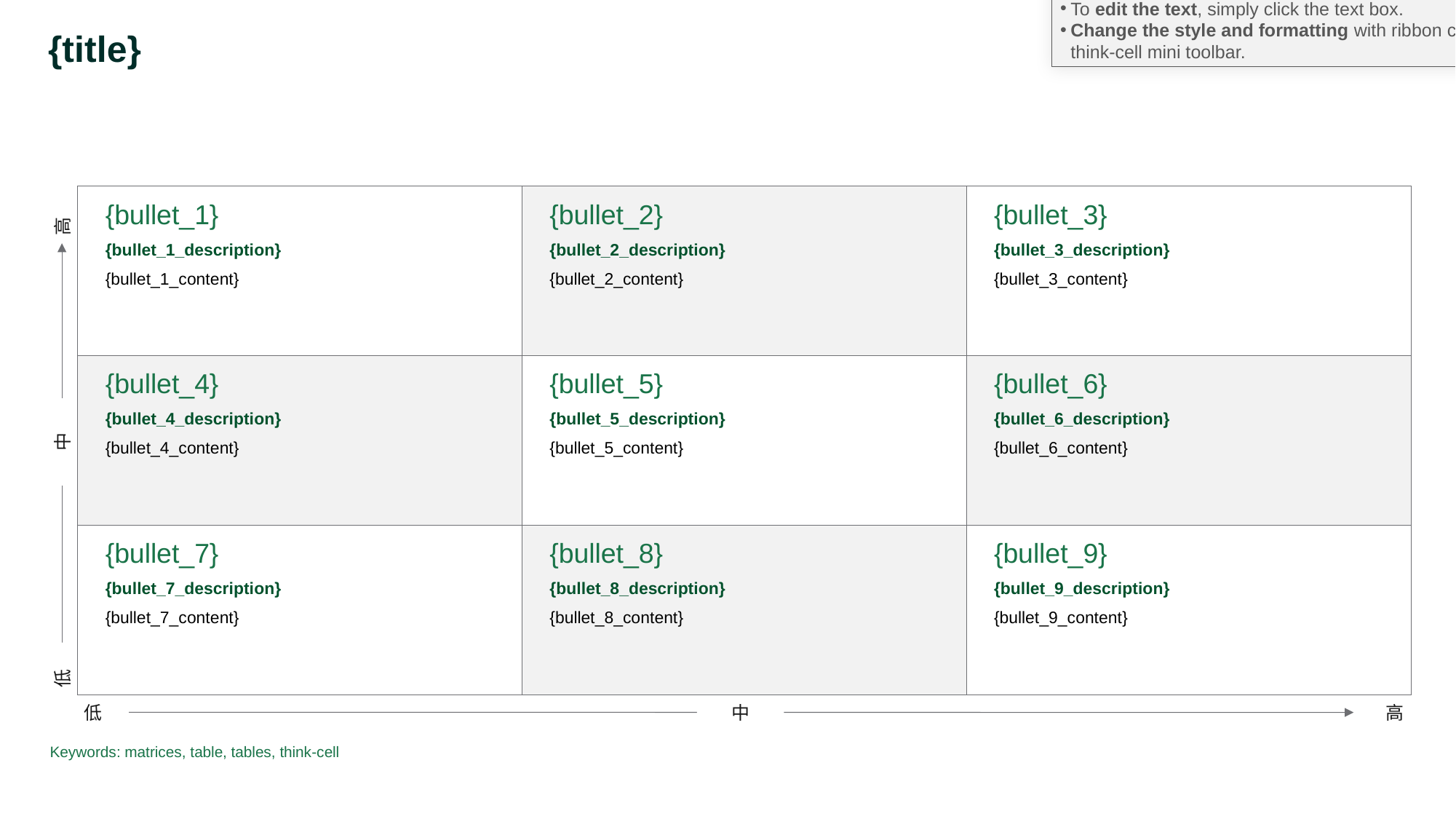

This matrix is created using think-cell text boxes.
To edit the text, simply click the text box.
Change the style and formatting with ribbon commands or the think-cell mini toolbar.
# {title}
高
{bullet_1}
{bullet_1_description}
{bullet_1_content}
{bullet_2}
{bullet_2_description}
{bullet_2_content}
{bullet_3}
{bullet_3_description}
{bullet_3_content}
{bullet_4}
{bullet_4_description}
{bullet_4_content}
{bullet_5}
{bullet_5_description}
{bullet_5_content}
{bullet_6}
{bullet_6_description}
{bullet_6_content}
中
{bullet_7}
{bullet_7_description}
{bullet_7_content}
{bullet_8}
{bullet_8_description}
{bullet_8_content}
{bullet_9}
{bullet_9_description}
{bullet_9_content}

低
低
中
高
Keywords: matrices, table, tables, think-cell